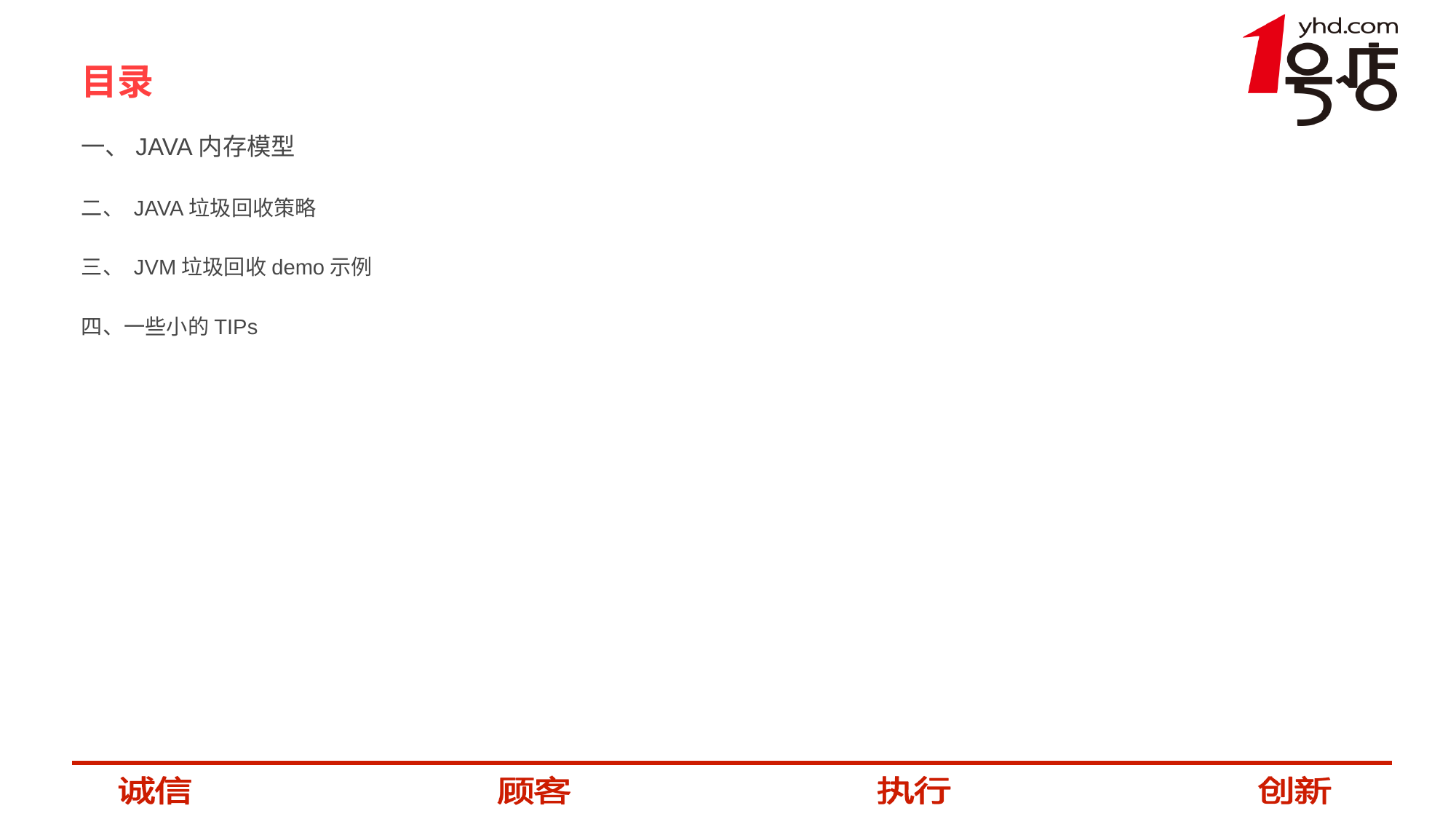

目录
一、JAVA内存模型

二、 JAVA垃圾回收策略

三、 JVM垃圾回收demo示例

四、一些小的TIPs